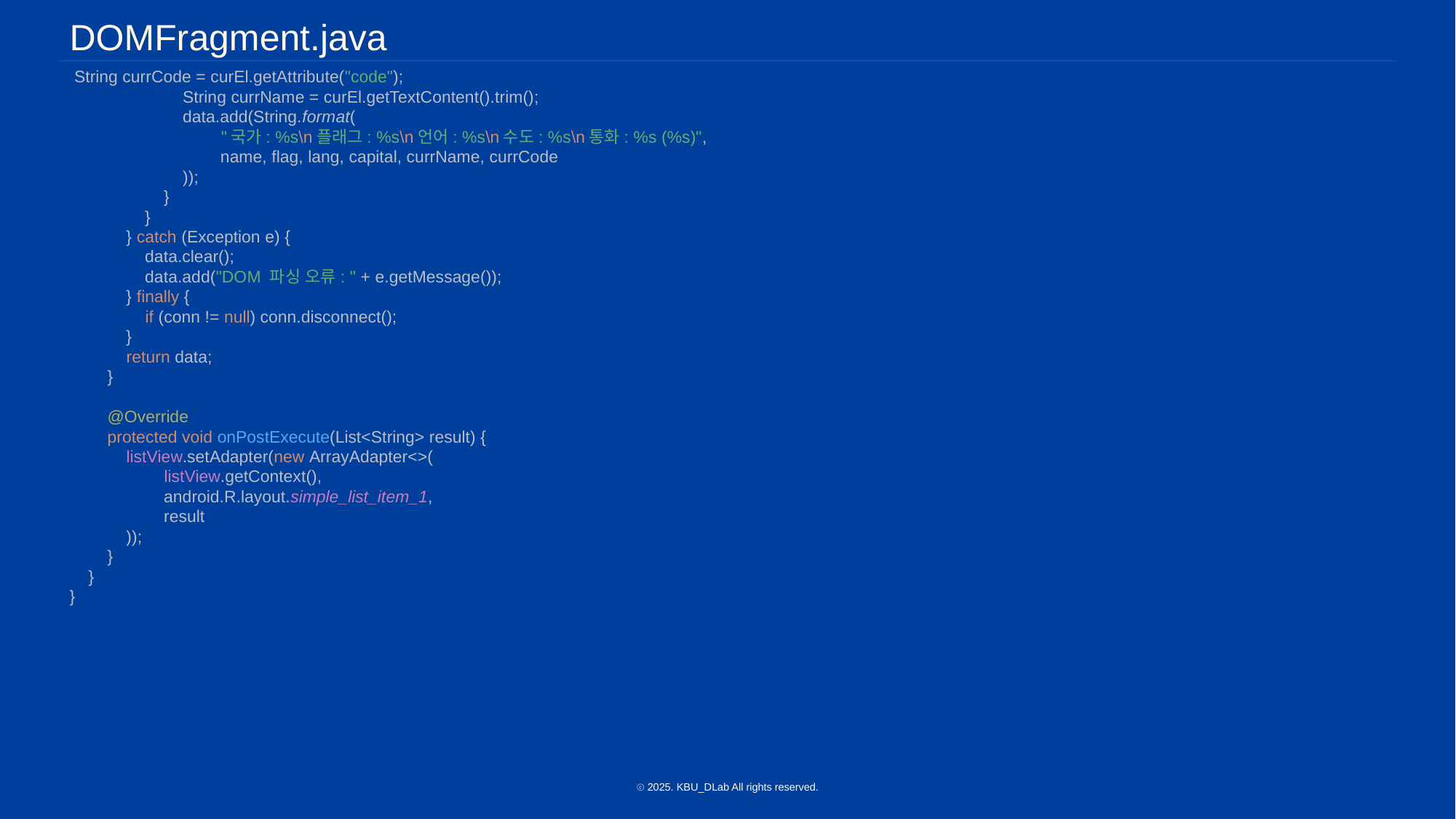

DOMFragment.java
 String currCode = curEl.getAttribute("code");
                        String currName = curEl.getTextContent().trim();
                        data.add(String.format(
                                "국가: %s\n플래그: %s\n언어: %s\n수도: %s\n통화: %s (%s)",
                                name, flag, lang, capital, currName, currCode
                        ));
                    }
                }
            } catch (Exception e) {
                data.clear();
                data.add("DOM 파싱 오류: " + e.getMessage());
            } finally {
                if (conn != null) conn.disconnect();
            }
            return data;
        }
        @Override
        protected void onPostExecute(List<String> result) {
            listView.setAdapter(new ArrayAdapter<>(
                    listView.getContext(),
                    android.R.layout.simple_list_item_1,
                    result
            ));
        }
    }
}